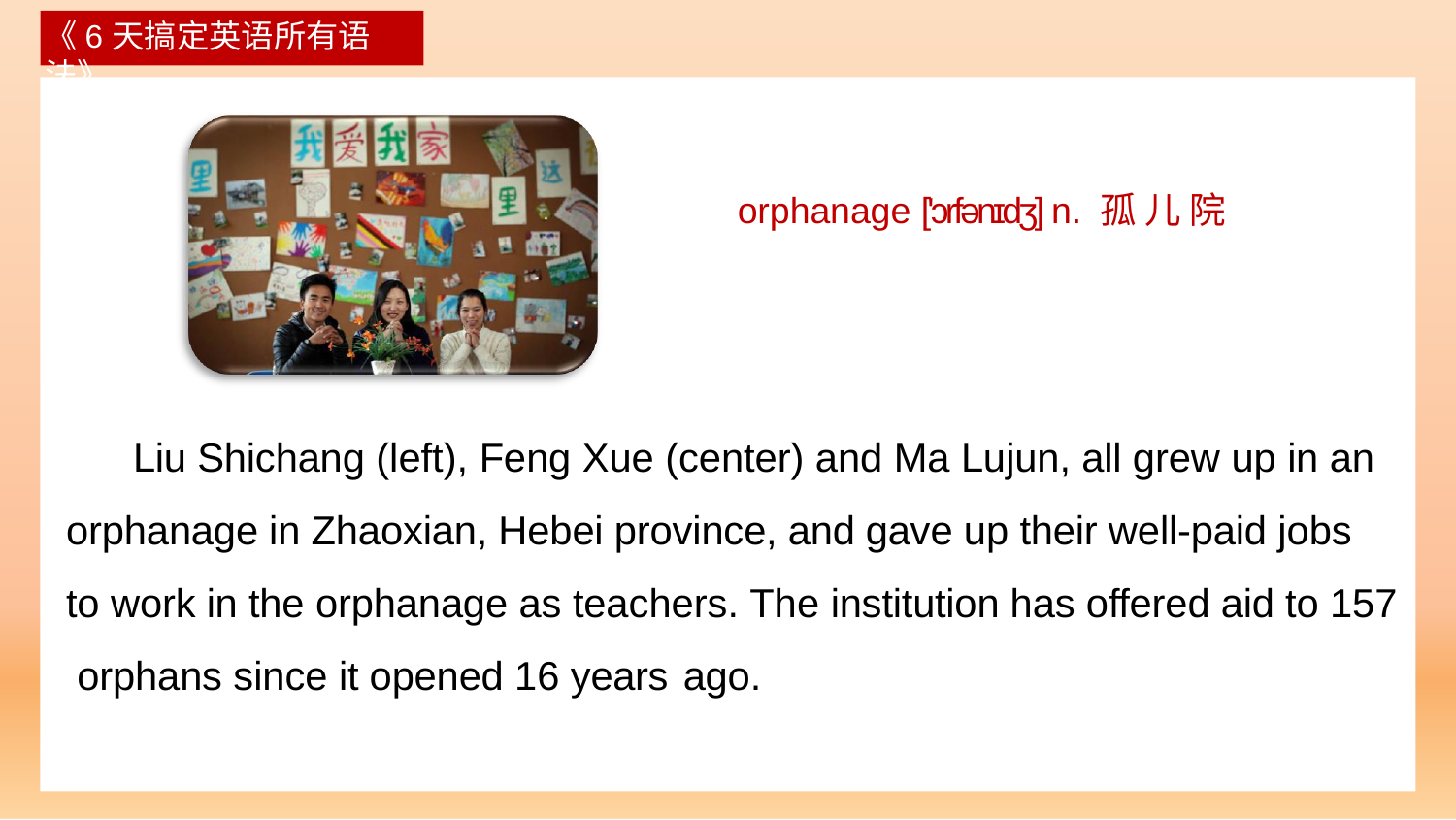

《6天搞定英语所有语法》

# orphanage ['ɔrfənɪdʒ] n. 孤 儿 院
Liu Shichang (left), Feng Xue (center) and Ma Lujun, all grew up in an  orphanage in Zhaoxian, Hebei province, and gave up their well-paid jobs  to work in the orphanage as teachers. The institution has offered aid to 157  orphans since it opened 16 years ago.